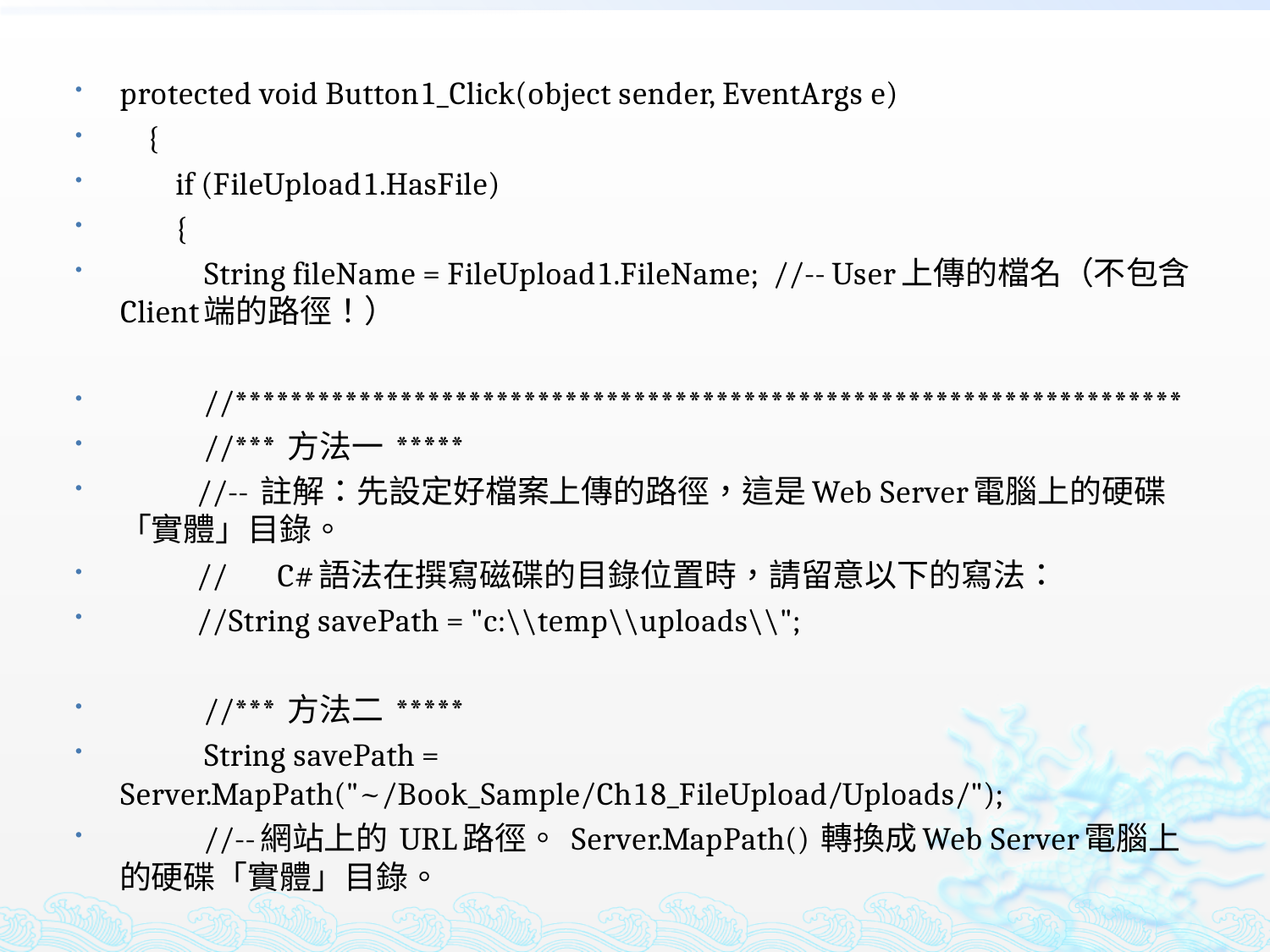

protected void Button1_Click(object sender, EventArgs e)
    {
        if (FileUpload1.HasFile)
        {
            String fileName = FileUpload1.FileName;  //-- User上傳的檔名（不包含 Client端的路徑！）

            //*********************************************************************
            //*** 方法一 *****
           //-- 註解：先設定好檔案上傳的路徑，這是Web Server電腦上的硬碟「實體」目錄。
           //       C#語法在撰寫磁碟的目錄位置時，請留意以下的寫法：
           //String savePath = "c:\\temp\\uploads\\";

            //*** 方法二 *****
            String savePath = Server.MapPath("~/Book_Sample/Ch18_FileUpload/Uploads/");
            //--網站上的 URL路徑。 Server.MapPath() 轉換成Web Server電腦上的硬碟「實體」目錄。